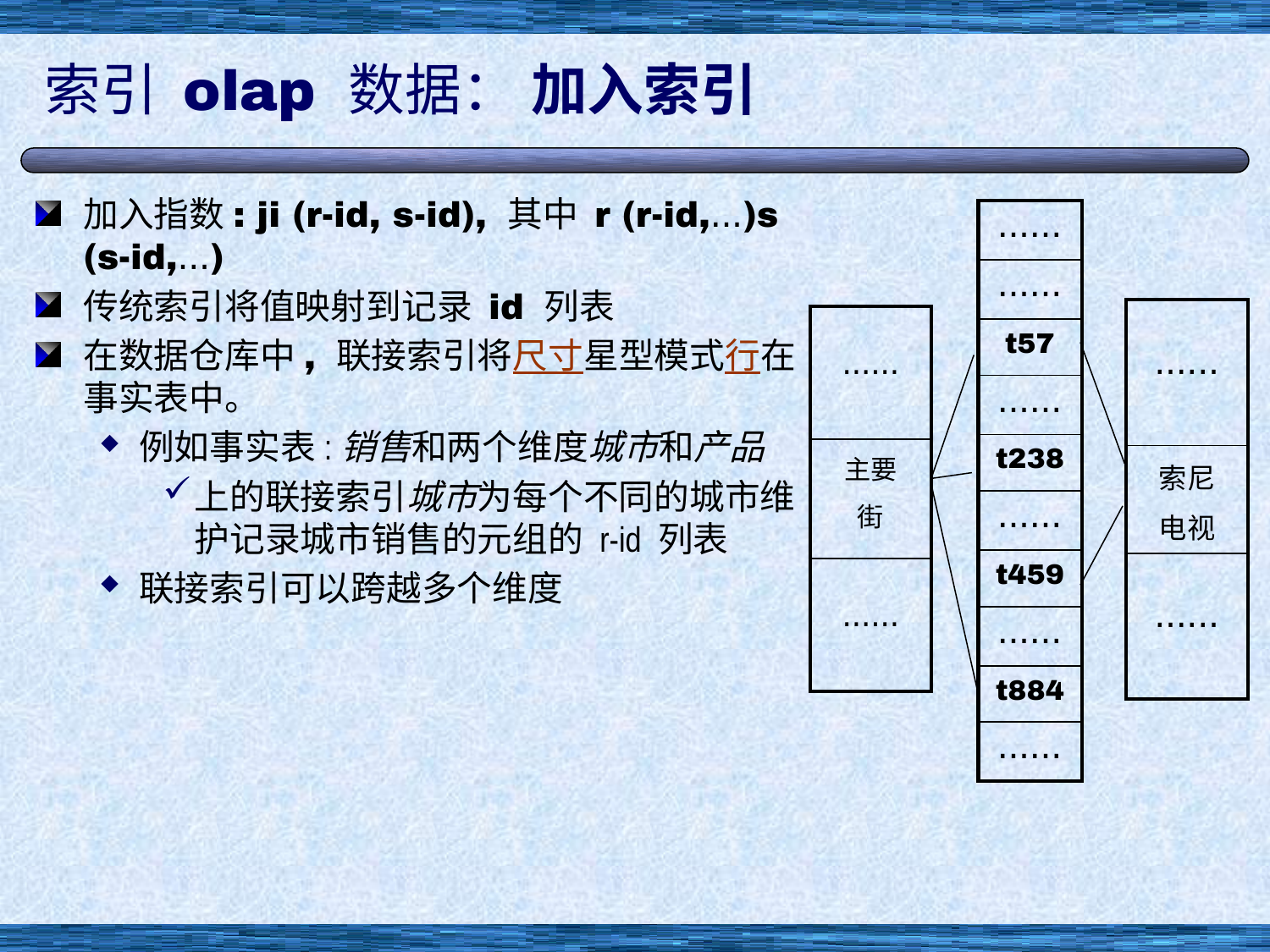

# 索引 olap 数据： 加入索引
加入指数: ji (r-id, s-id), 其中 r (r-id,...)s (s-id,...)
传统索引将值映射到记录 id 列表
在数据仓库中, 联接索引将尺寸星型模式行在事实表中。
例如事实表:销售和两个维度城市和产品
上的联接索引城市为每个不同的城市维护记录城市销售的元组的 r-id 列表
联接索引可以跨越多个维度
| ...... |
| --- |
| ...... |
| t57 |
| ...... |
| t238 |
| ...... |
| t459 |
| ...... |
| t884 |
| ...... |
| ...... |
| --- |
| 索尼 电视 |
| ...... |
| ...... |
| --- |
| 主要 街 |
| ...... |